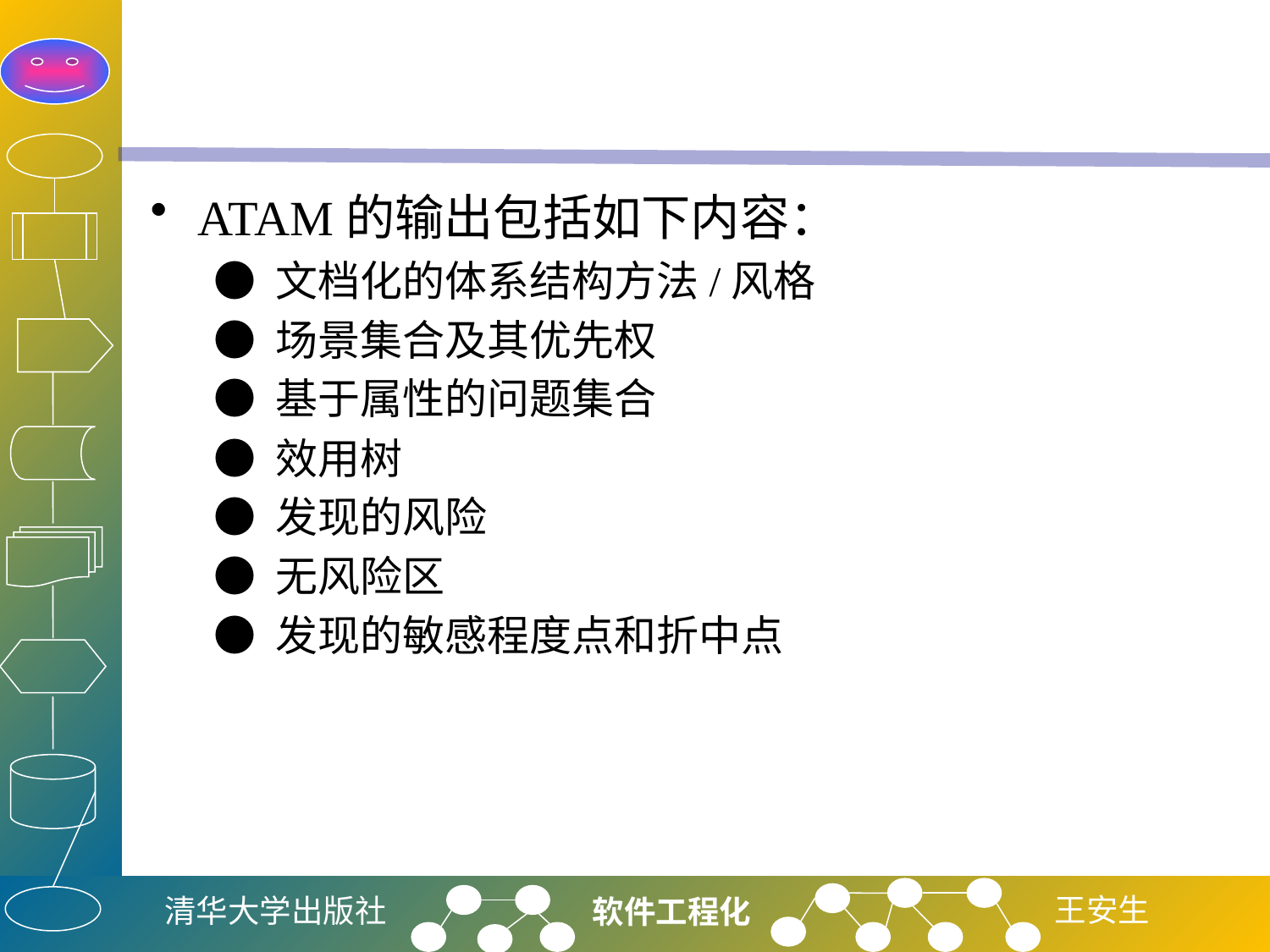

#
ATAM的输出包括如下内容：
● 文档化的体系结构方法/风格
● 场景集合及其优先权
● 基于属性的问题集合
● 效用树
● 发现的风险
● 无风险区
● 发现的敏感程度点和折中点